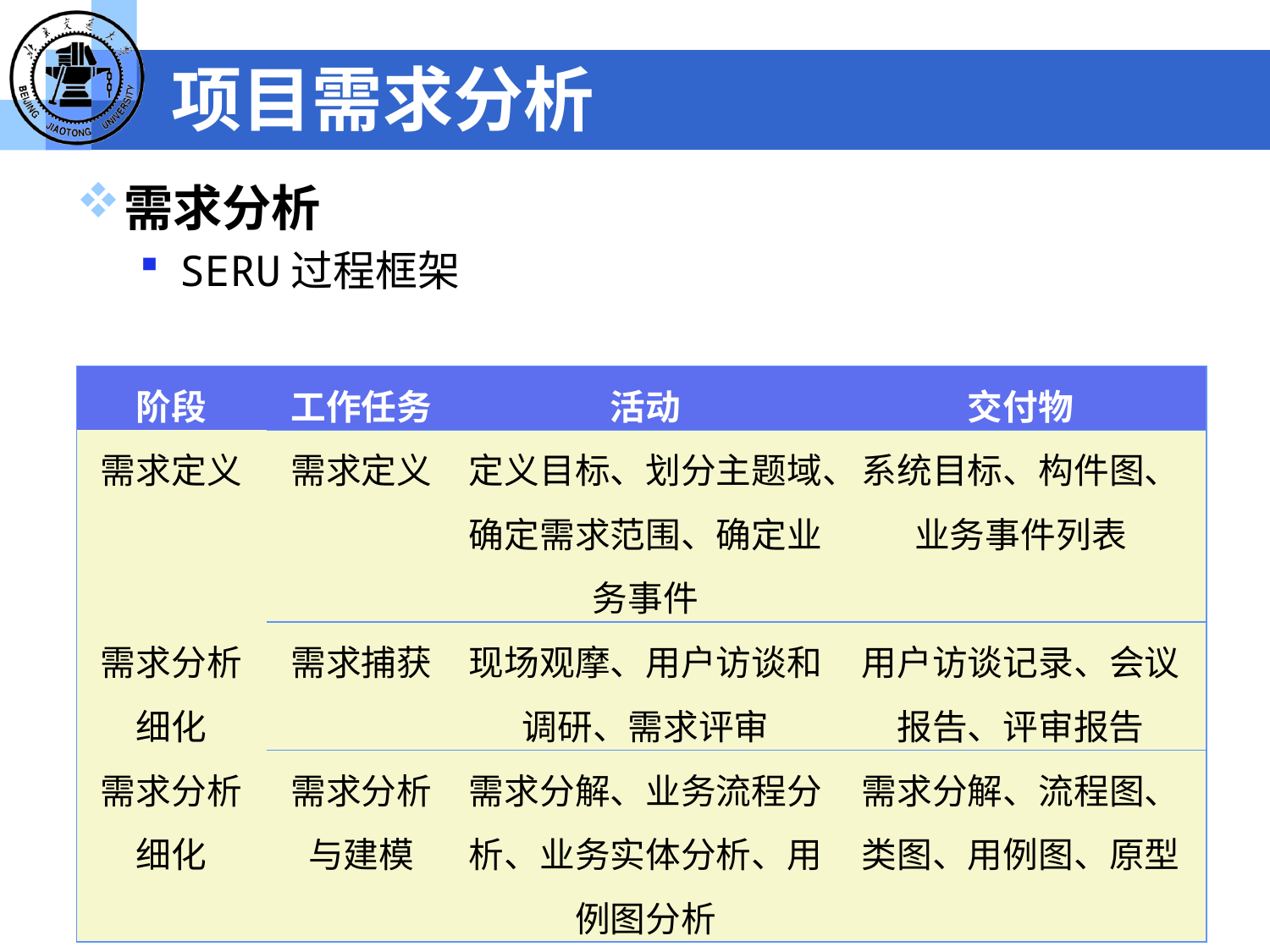

# 项目需求分析

需求分析
SERU过程框架
| 阶段 | 工作任务 | 活动 | 交付物 |
| --- | --- | --- | --- |
| 需求定义 | 需求定义 | 定义目标、划分主题域、确定需求范围、确定业务事件 | 系统目标、构件图、业务事件列表 |
| 需求分析细化 | 需求捕获 | 现场观摩、用户访谈和调研、需求评审 | 用户访谈记录、会议报告、评审报告 |
| 需求分析细化 | 需求分析与建模 | 需求分解、业务流程分析、业务实体分析、用例图分析 | 需求分解、流程图、类图、用例图、原型 |